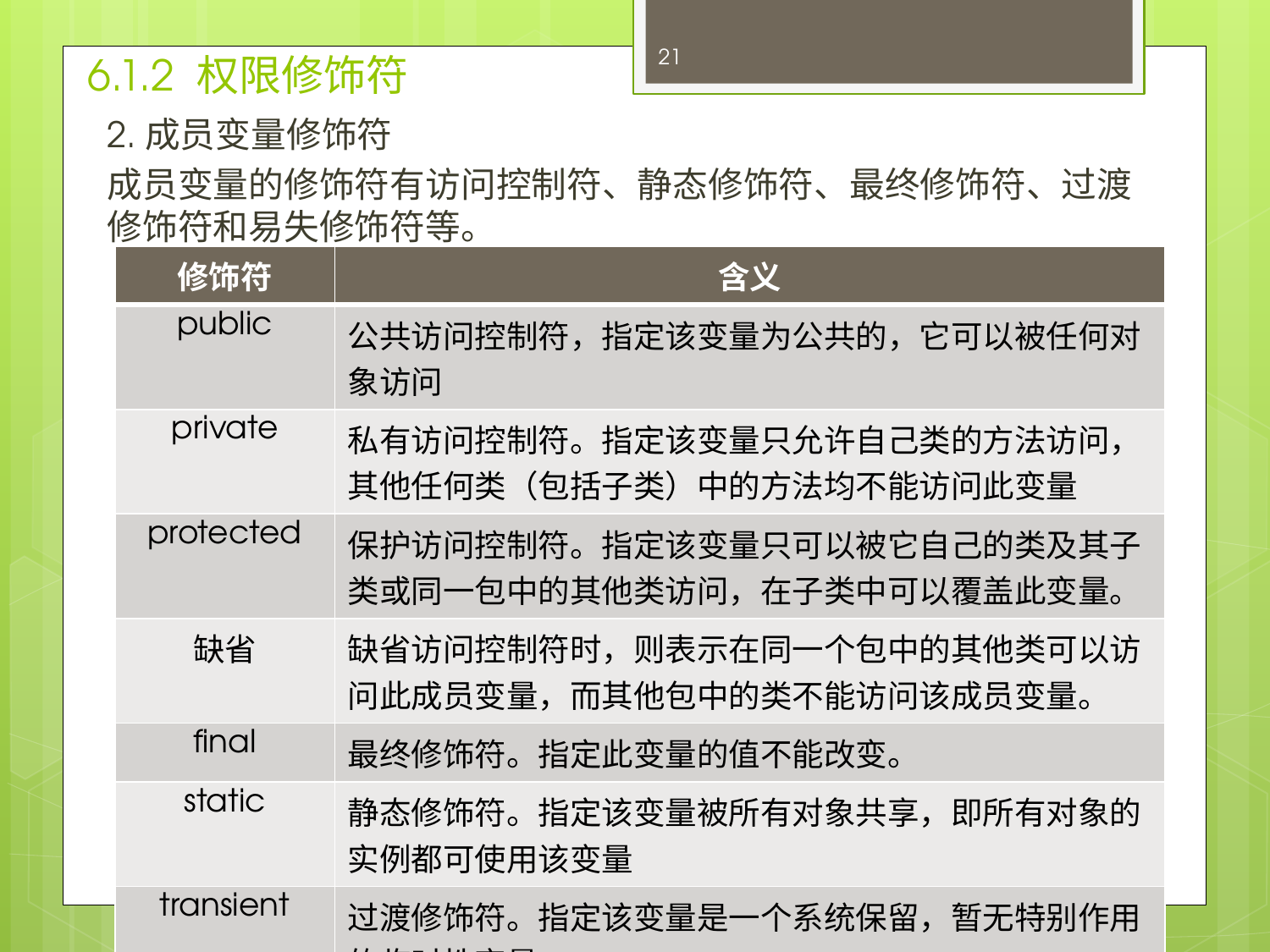

# 6.1.2 权限修饰符
21
2.成员变量修饰符
成员变量的修饰符有访问控制符、静态修饰符、最终修饰符、过渡修饰符和易失修饰符等。
| 修饰符 | 含义 |
| --- | --- |
| public | 公共访问控制符，指定该变量为公共的，它可以被任何对象访问 |
| private | 私有访问控制符。指定该变量只允许自己类的方法访问，其他任何类（包括子类）中的方法均不能访问此变量 |
| protected | 保护访问控制符。指定该变量只可以被它自己的类及其子类或同一包中的其他类访问，在子类中可以覆盖此变量。 |
| 缺省 | 缺省访问控制符时，则表示在同一个包中的其他类可以访问此成员变量，而其他包中的类不能访问该成员变量。 |
| final | 最终修饰符。指定此变量的值不能改变。 |
| static | 静态修饰符。指定该变量被所有对象共享，即所有对象的实例都可使用该变量 |
| transient | 过渡修饰符。指定该变量是一个系统保留，暂无特别作用的临时性变量。 |
| volatile | 易失修饰符。指定该变量可以同时被几个线程控制和修改。 |